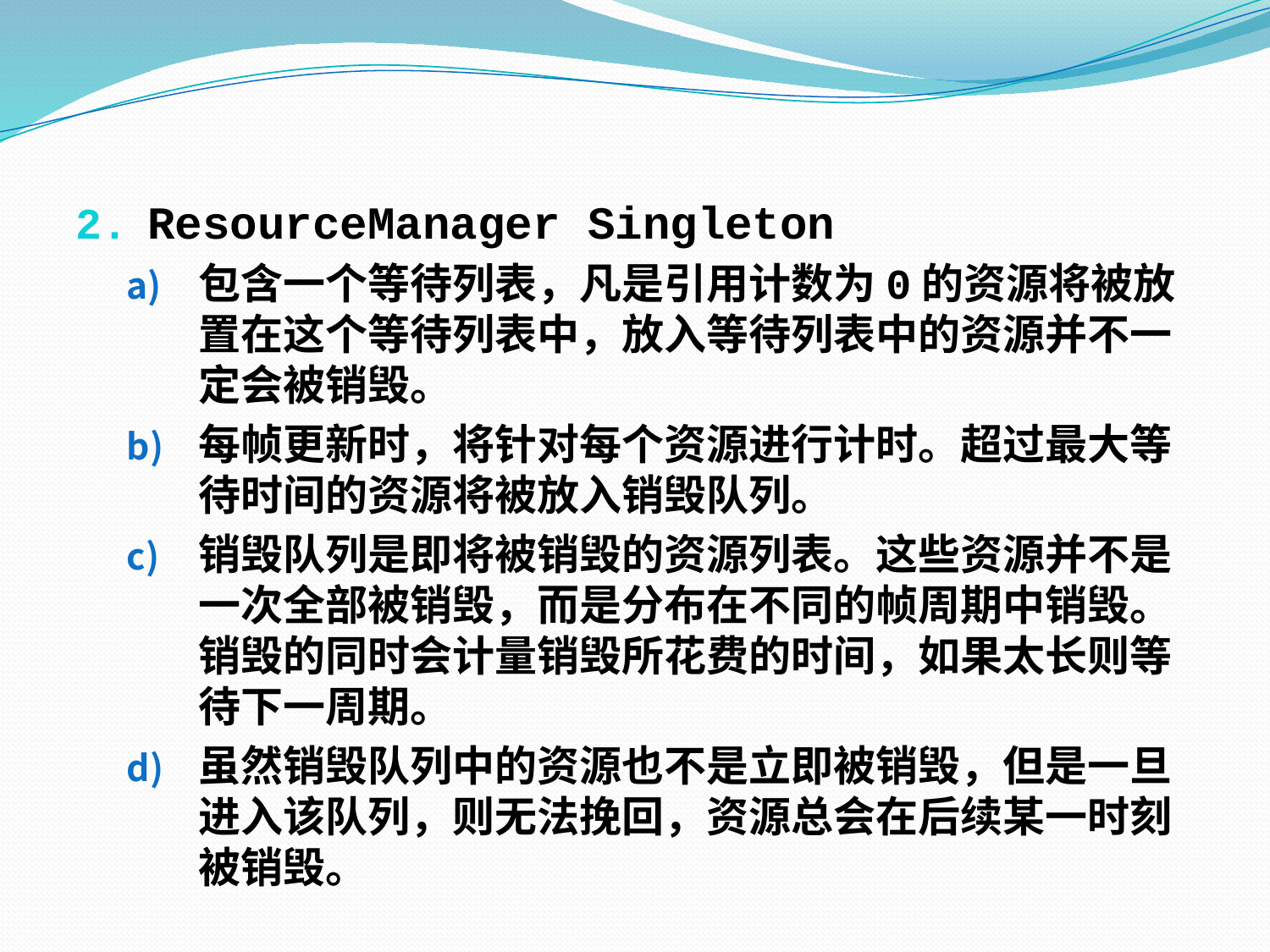

ResourceManager Singleton
包含一个等待列表，凡是引用计数为0的资源将被放置在这个等待列表中，放入等待列表中的资源并不一定会被销毁。
每帧更新时，将针对每个资源进行计时。超过最大等待时间的资源将被放入销毁队列。
销毁队列是即将被销毁的资源列表。这些资源并不是一次全部被销毁，而是分布在不同的帧周期中销毁。销毁的同时会计量销毁所花费的时间，如果太长则等待下一周期。
虽然销毁队列中的资源也不是立即被销毁，但是一旦进入该队列，则无法挽回，资源总会在后续某一时刻被销毁。